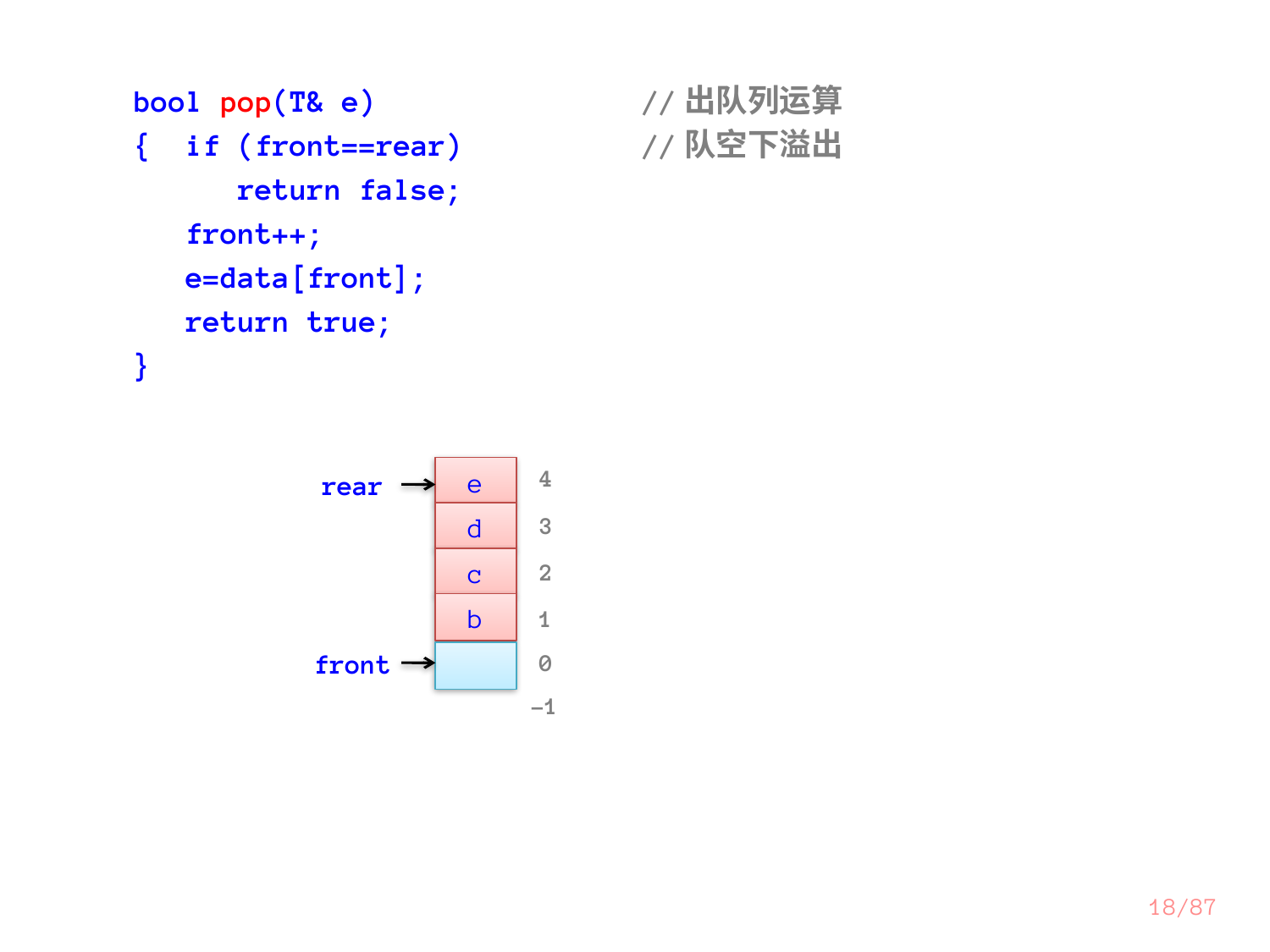

bool pop(T& e)			//出队列运算
{  if (front==rear)		//队空下溢出
      return false;
   front++;
   e=data[front];
   return true;
}
e
4
rear

d
3
c
2
b
1

front

0
-1
18/87